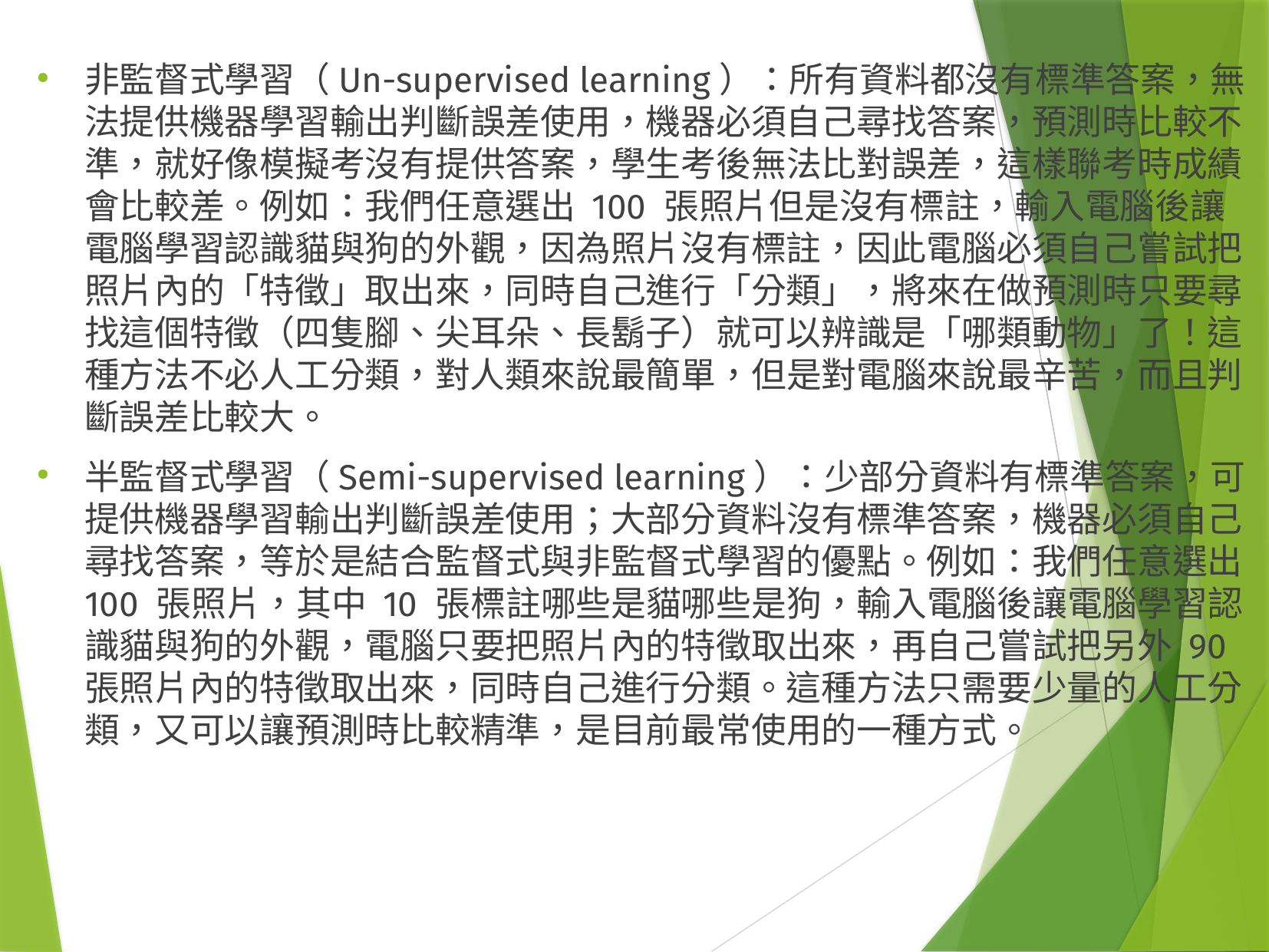

非監督式學習（Un-supervised learning）：所有資料都沒有標準答案，無法提供機器學習輸出判斷誤差使用，機器必須自己尋找答案，預測時比較不準，就好像模擬考沒有提供答案，學生考後無法比對誤差，這樣聯考時成績會比較差。例如：我們任意選出 100 張照片但是沒有標註，輸入電腦後讓電腦學習認識貓與狗的外觀，因為照片沒有標註，因此電腦必須自己嘗試把照片內的「特徵」取出來，同時自己進行「分類」，將來在做預測時只要尋找這個特徵（四隻腳、尖耳朵、長鬍子）就可以辨識是「哪類動物」了！這種方法不必人工分類，對人類來說最簡單，但是對電腦來說最辛苦，而且判斷誤差比較大。
半監督式學習（Semi-supervised learning）：少部分資料有標準答案，可提供機器學習輸出判斷誤差使用；大部分資料沒有標準答案，機器必須自己尋找答案，等於是結合監督式與非監督式學習的優點。例如：我們任意選出 100 張照片，其中 10 張標註哪些是貓哪些是狗，輸入電腦後讓電腦學習認識貓與狗的外觀，電腦只要把照片內的特徵取出來，再自己嘗試把另外 90 張照片內的特徵取出來，同時自己進行分類。這種方法只需要少量的人工分類，又可以讓預測時比較精準，是目前最常使用的一種方式。